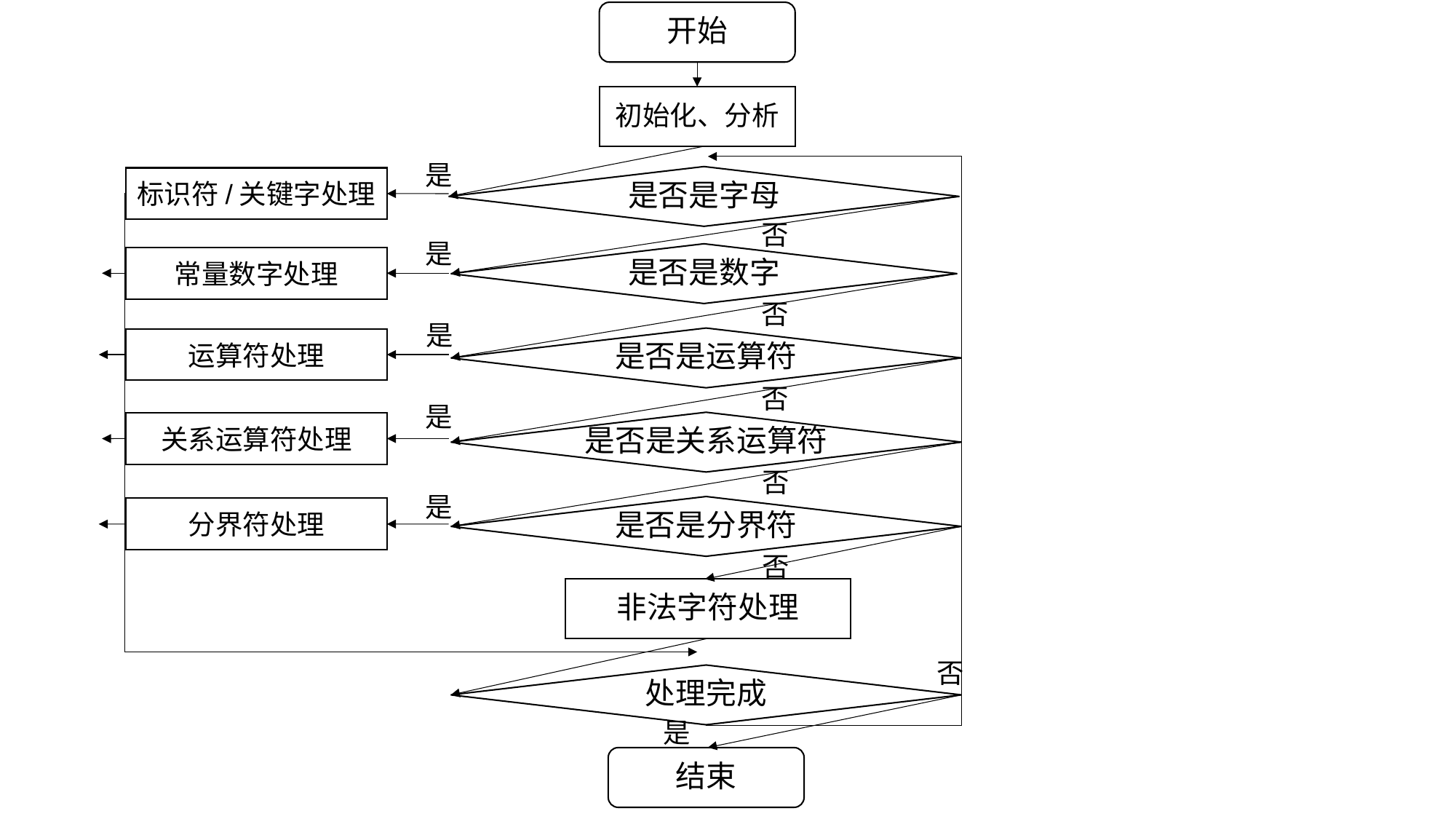

开始
初始化、分析
是
是否是字母
标识符/关键字处理
否
是
是否是数字
常量数字处理
否
是
是否是运算符
运算符处理
否
是
是否是关系运算符
关系运算符处理
否
是
是否是分界符
分界符处理
否
非法字符处理
否
处理完成
是
结束